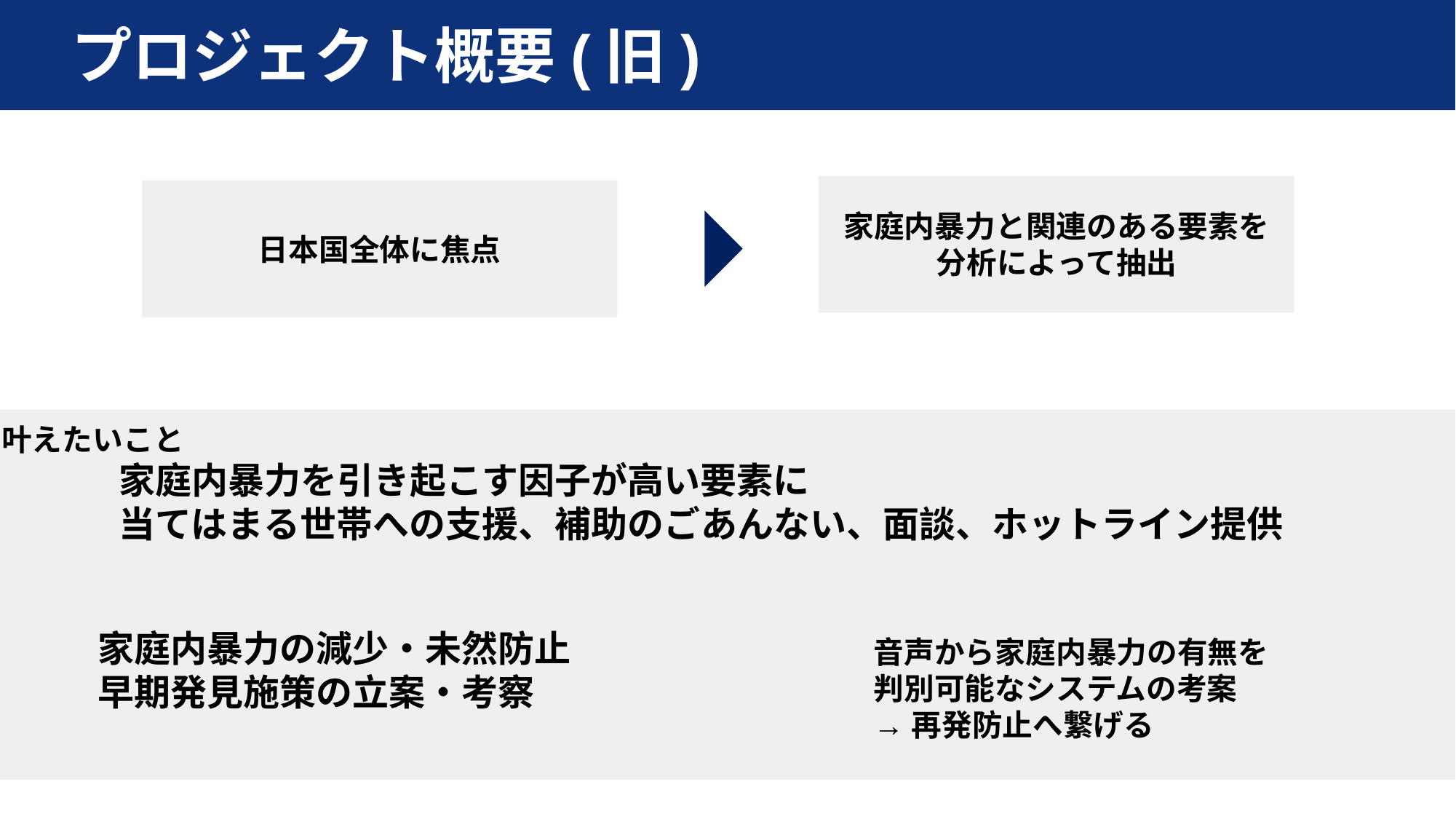

プロジェクト概要(旧)

家庭内暴力と関連のある要素を分析によって抽出

日本国全体に焦点

叶えたいこと
家庭内暴力を引き起こす因子が高い要素に
当てはまる世帯への支援、補助のごあんない、面談、ホットライン提供
家庭内暴力の減少・未然防止
早期発見施策の立案・考察
音声から家庭内暴力の有無を
判別可能なシステムの考案
→再発防止へ繋げる